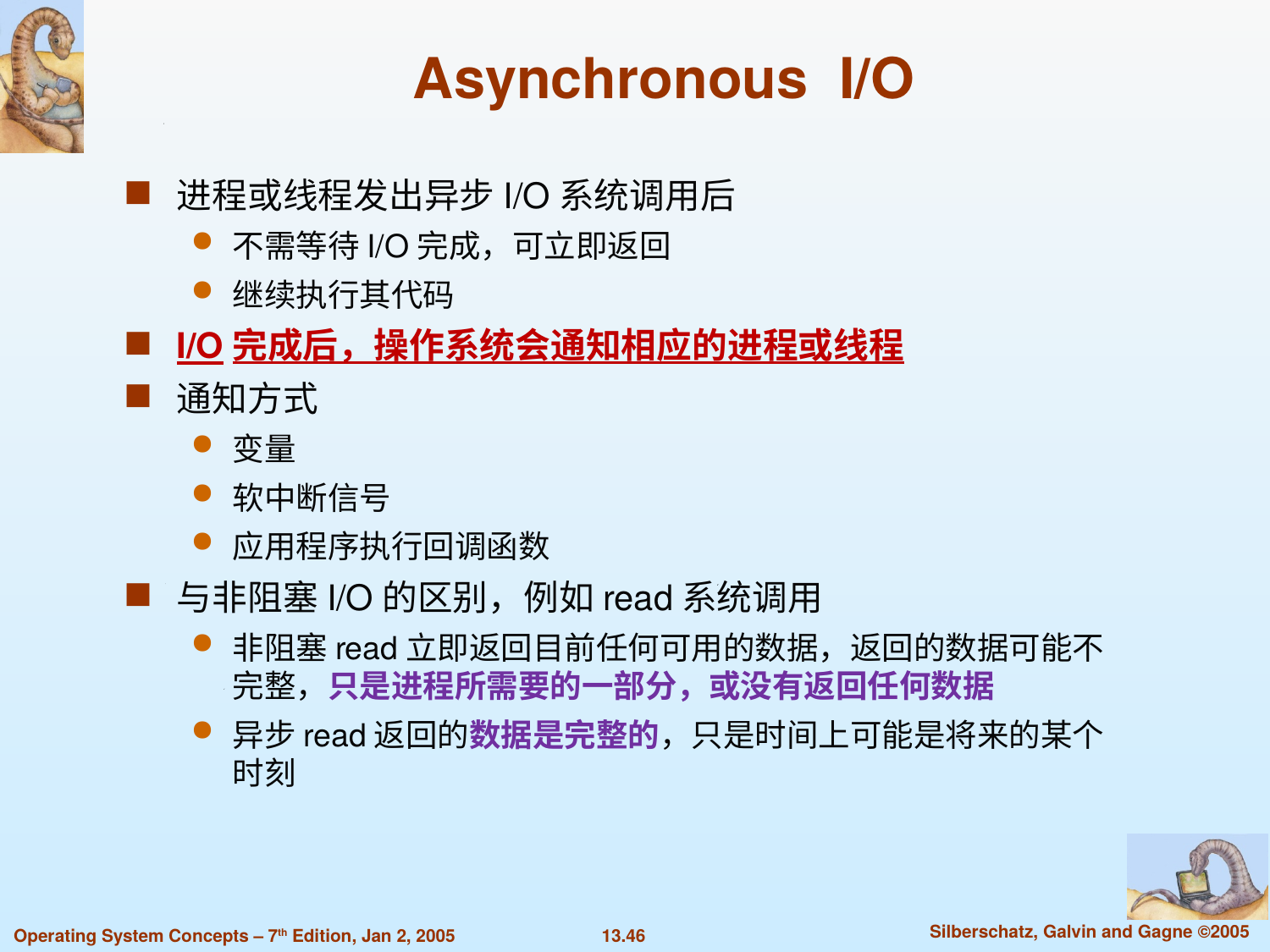

Asynchronous  I/O
进程或线程发出异步I/O系统调用后
不需等待I/O完成，可立即返回
继续执行其代码
I/O完成后，操作系统会通知相应的进程或线程
通知方式
变量
软中断信号
应用程序执行回调函数
与非阻塞I/O的区别，例如read系统调用
非阻塞read立即返回目前任何可用的数据，返回的数据可能不完整，只是进程所需要的一部分，或没有返回任何数据
异步read返回的数据是完整的，只是时间上可能是将来的某个时刻